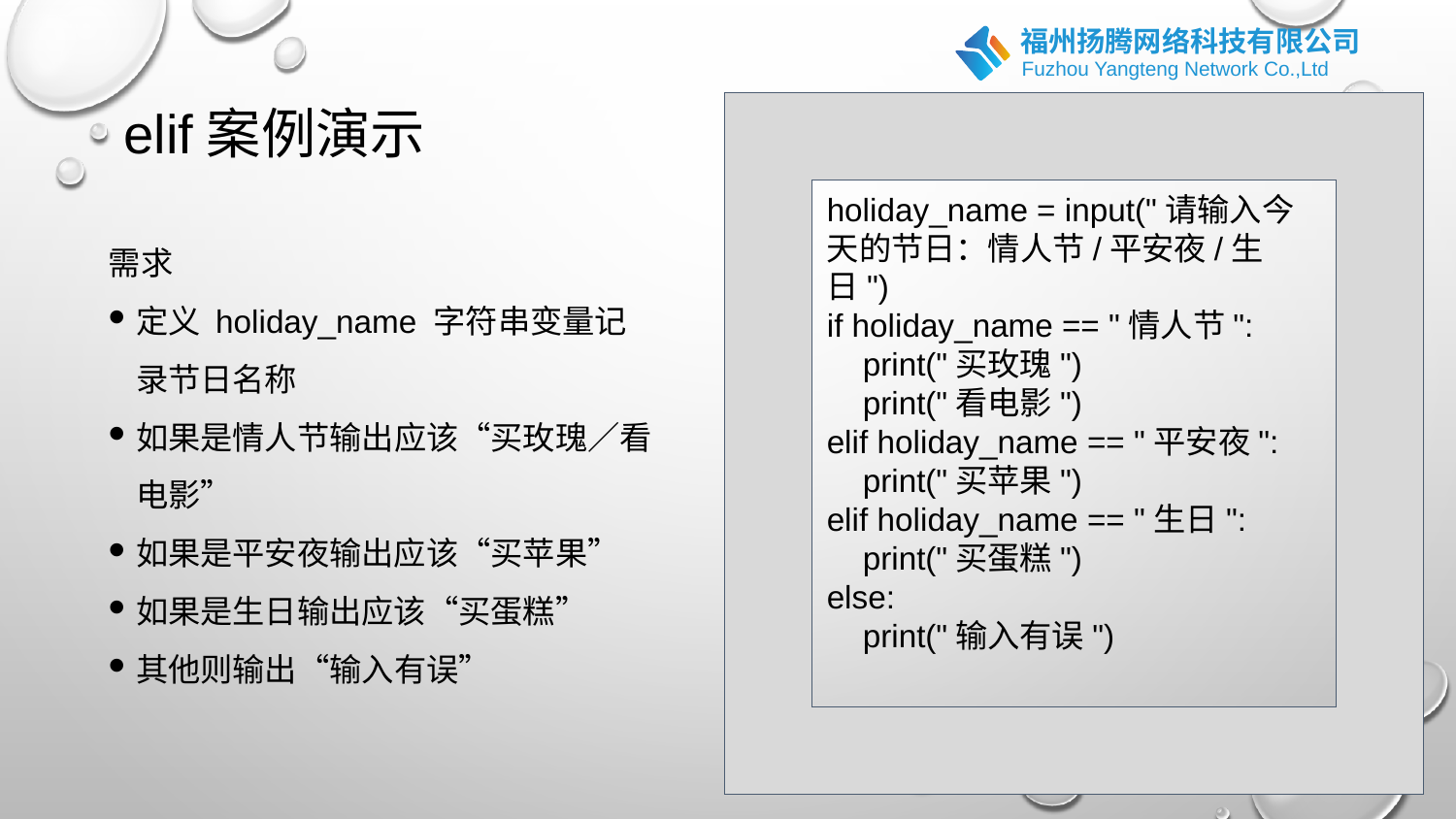

# elif案例演示

holiday_name = input("请输入今天的节日：情人节/平安夜/生日")
if holiday_name == "情人节":
    print("买玫瑰")
    print("看电影")
elif holiday_name == "平安夜":
    print("买苹果")
elif holiday_name == "生日":
    print("买蛋糕")
else:
    print("输入有误")
需求
定义 holiday_name 字符串变量记录节日名称
如果是情人节输出应该“买玫瑰／看电影”
如果是平安夜输出应该“买苹果”
如果是生日输出应该“买蛋糕”
其他则输出“输入有误”